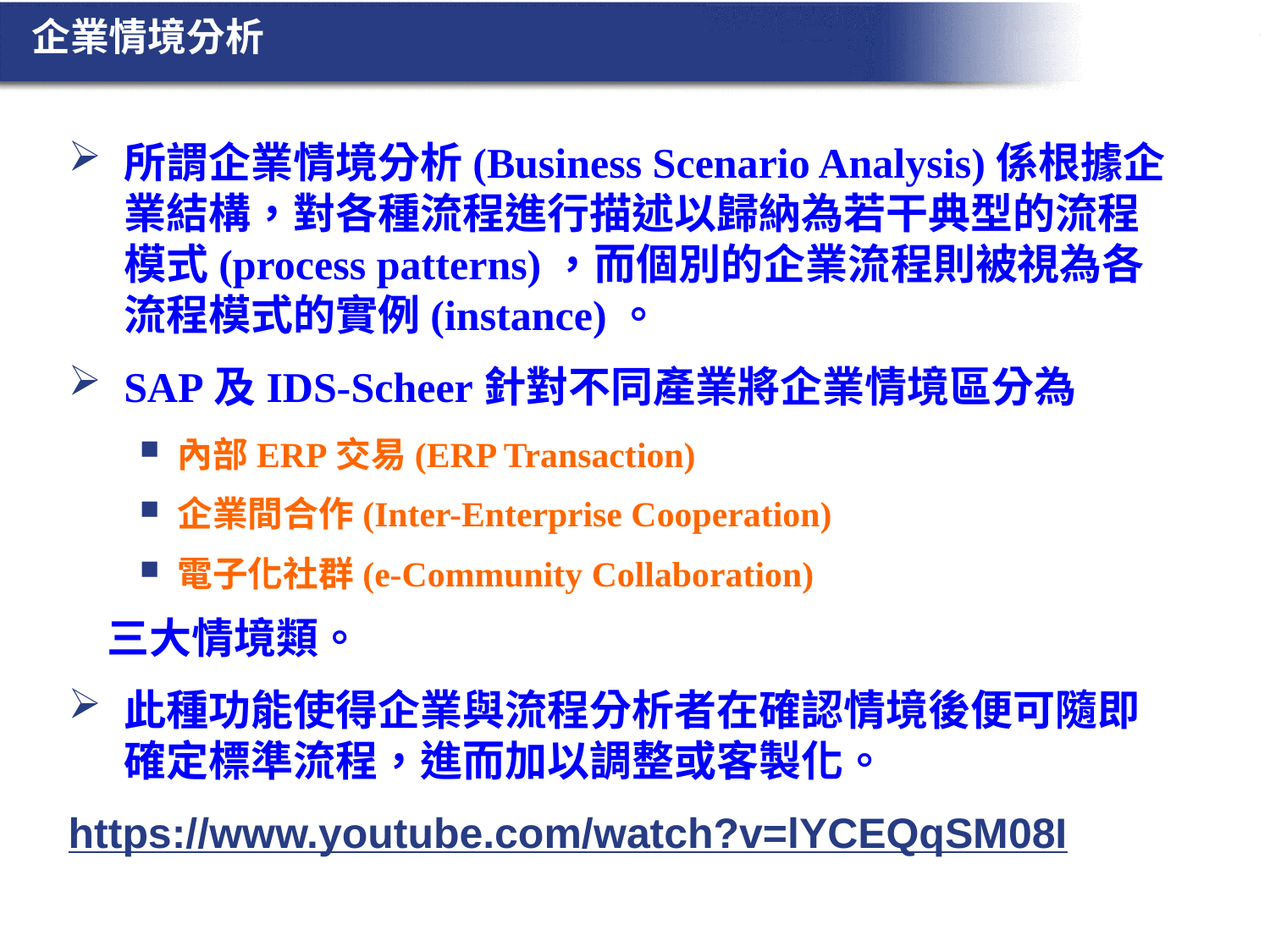

# 企業情境分析
所謂企業情境分析(Business Scenario Analysis)係根據企業結構，對各種流程進行描述以歸納為若干典型的流程模式(process patterns)，而個別的企業流程則被視為各流程模式的實例(instance)。
SAP及IDS-Scheer針對不同產業將企業情境區分為
內部ERP交易(ERP Transaction)
企業間合作(Inter-Enterprise Cooperation)
電子化社群(e-Community Collaboration)
   三大情境類。
此種功能使得企業與流程分析者在確認情境後便可隨即確定標準流程，進而加以調整或客製化。
https://www.youtube.com/watch?v=lYCEQqSM08I